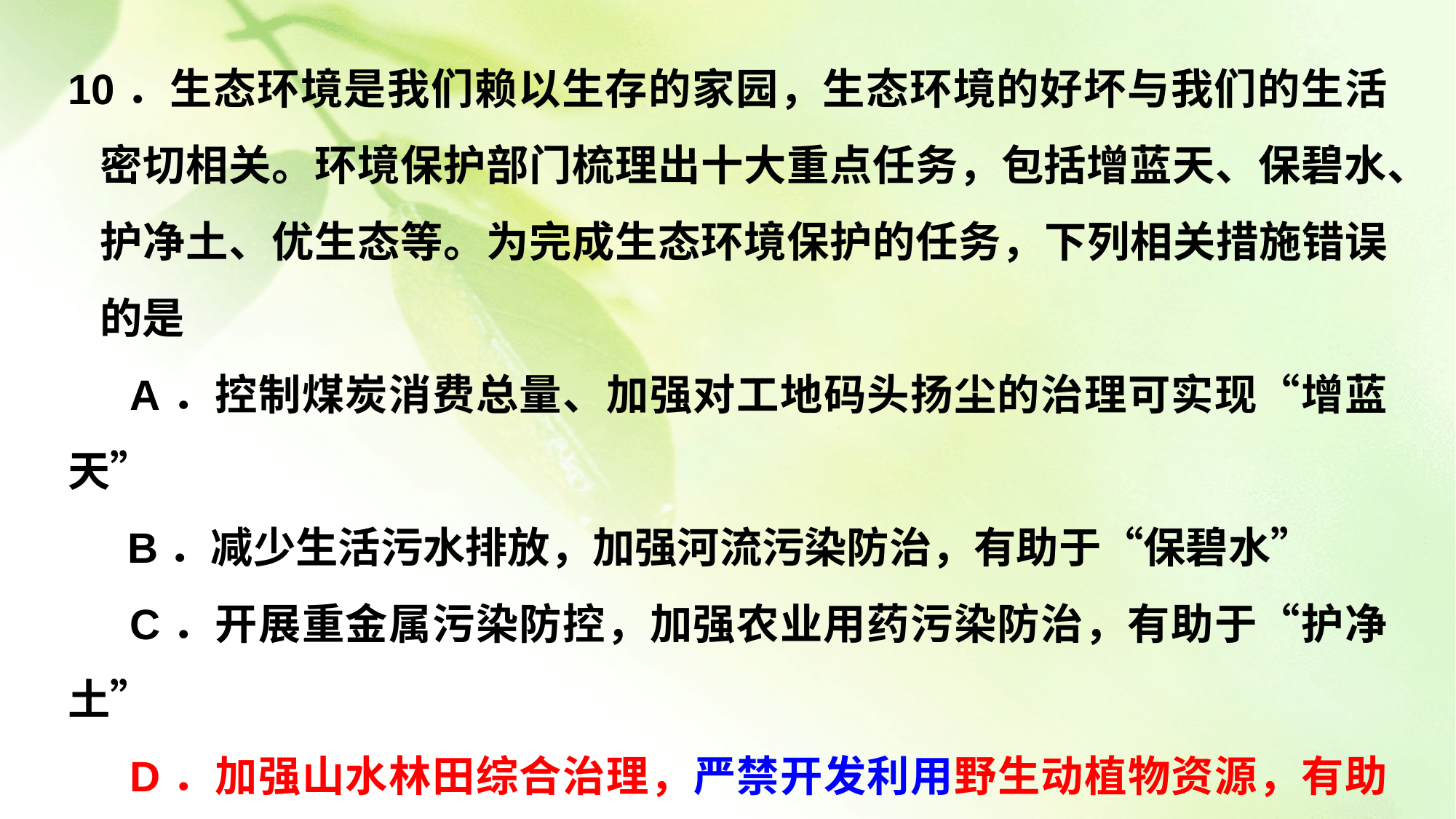

10．生态环境是我们赖以生存的家园，生态环境的好坏与我们的生活密切相关。环境保护部门梳理出十大重点任务，包括增蓝天、保碧水、护净土、优生态等。为完成生态环境保护的任务，下列相关措施错误的是
  A．控制煤炭消费总量、加强对工地码头扬尘的治理可实现“增蓝天”
  B．减少生活污水排放，加强河流污染防治，有助于“保碧水”
  C．开展重金属污染防控，加强农业用药污染防治，有助于“护净土”
  D．加强山水林田综合治理，严禁开发利用野生动植物资源，有助于“优生态”